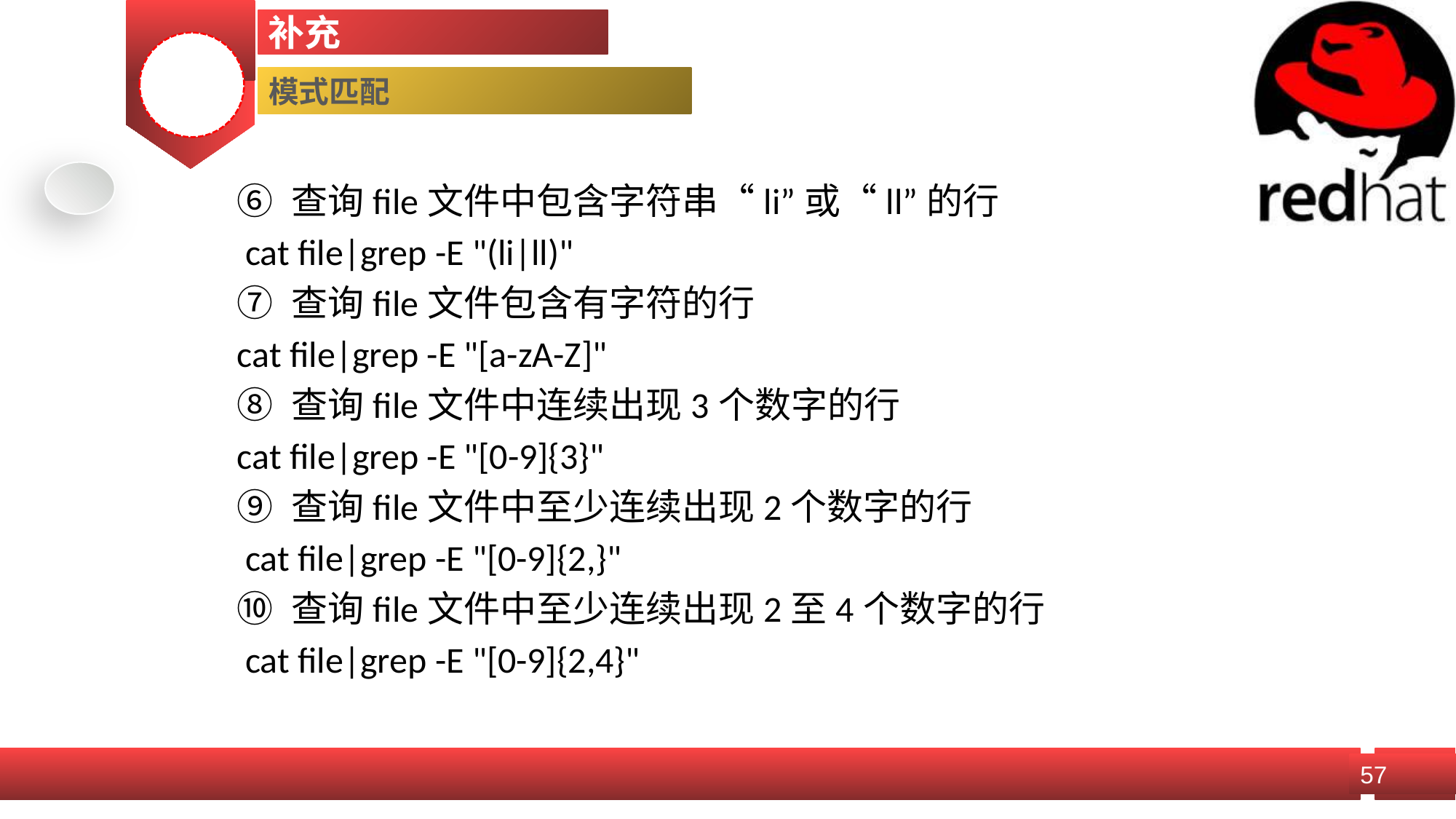

补充

模式匹配

查询file文件中包含字符串“li”或“ll”的行
 cat file|grep -E "(li|ll)"
查询file文件包含有字符的行
cat file|grep -E "[a-zA-Z]"
查询file文件中连续出现3个数字的行
cat file|grep -E "[0-9]{3}"
查询file文件中至少连续出现2个数字的行
 cat file|grep -E "[0-9]{2,}"
查询file文件中至少连续出现2至4个数字的行
 cat file|grep -E "[0-9]{2,4}"